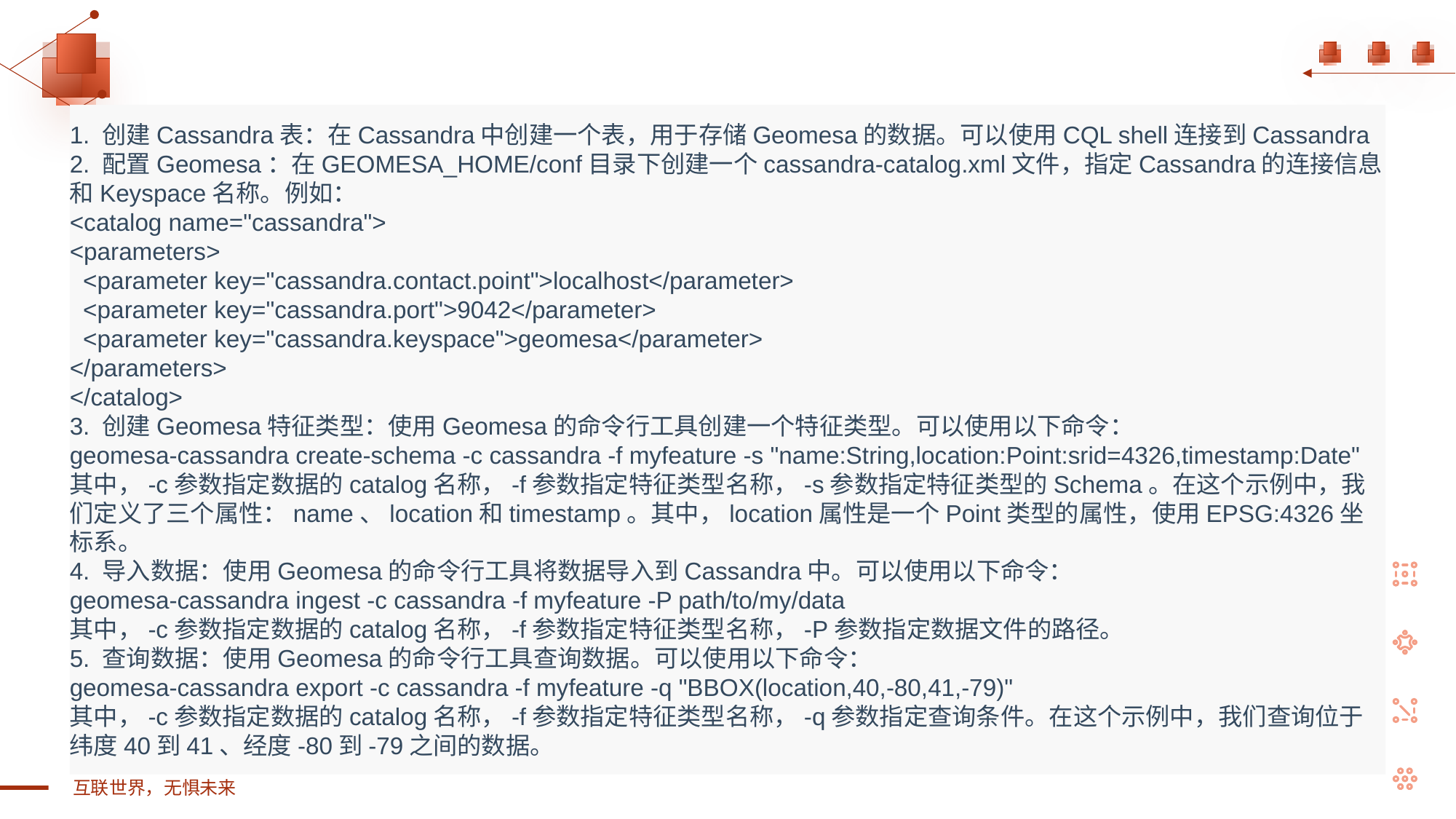

1. 创建Cassandra表：在Cassandra中创建一个表，用于存储Geomesa的数据。可以使用CQL shell连接到Cassandra
2. 配置Geomesa：在GEOMESA_HOME/conf目录下创建一个cassandra-catalog.xml文件，指定Cassandra的连接信息和Keyspace名称。例如：
<catalog name="cassandra">
<parameters>
  <parameter key="cassandra.contact.point">localhost</parameter>
  <parameter key="cassandra.port">9042</parameter>
  <parameter key="cassandra.keyspace">geomesa</parameter>
</parameters>
</catalog>
3. 创建Geomesa特征类型：使用Geomesa的命令行工具创建一个特征类型。可以使用以下命令：
geomesa-cassandra create-schema -c cassandra -f myfeature -s "name:String,location:Point:srid=4326,timestamp:Date"
其中，-c参数指定数据的catalog名称，-f参数指定特征类型名称，-s参数指定特征类型的Schema。在这个示例中，我们定义了三个属性：name、location和timestamp。其中，location属性是一个Point类型的属性，使用EPSG:4326坐标系。
4. 导入数据：使用Geomesa的命令行工具将数据导入到Cassandra中。可以使用以下命令：
geomesa-cassandra ingest -c cassandra -f myfeature -P path/to/my/data
其中，-c参数指定数据的catalog名称，-f参数指定特征类型名称，-P参数指定数据文件的路径。
5. 查询数据：使用Geomesa的命令行工具查询数据。可以使用以下命令：
geomesa-cassandra export -c cassandra -f myfeature -q "BBOX(location,40,-80,41,-79)"
其中，-c参数指定数据的catalog名称，-f参数指定特征类型名称，-q参数指定查询条件。在这个示例中，我们查询位于纬度40到41、经度-80到-79之间的数据。